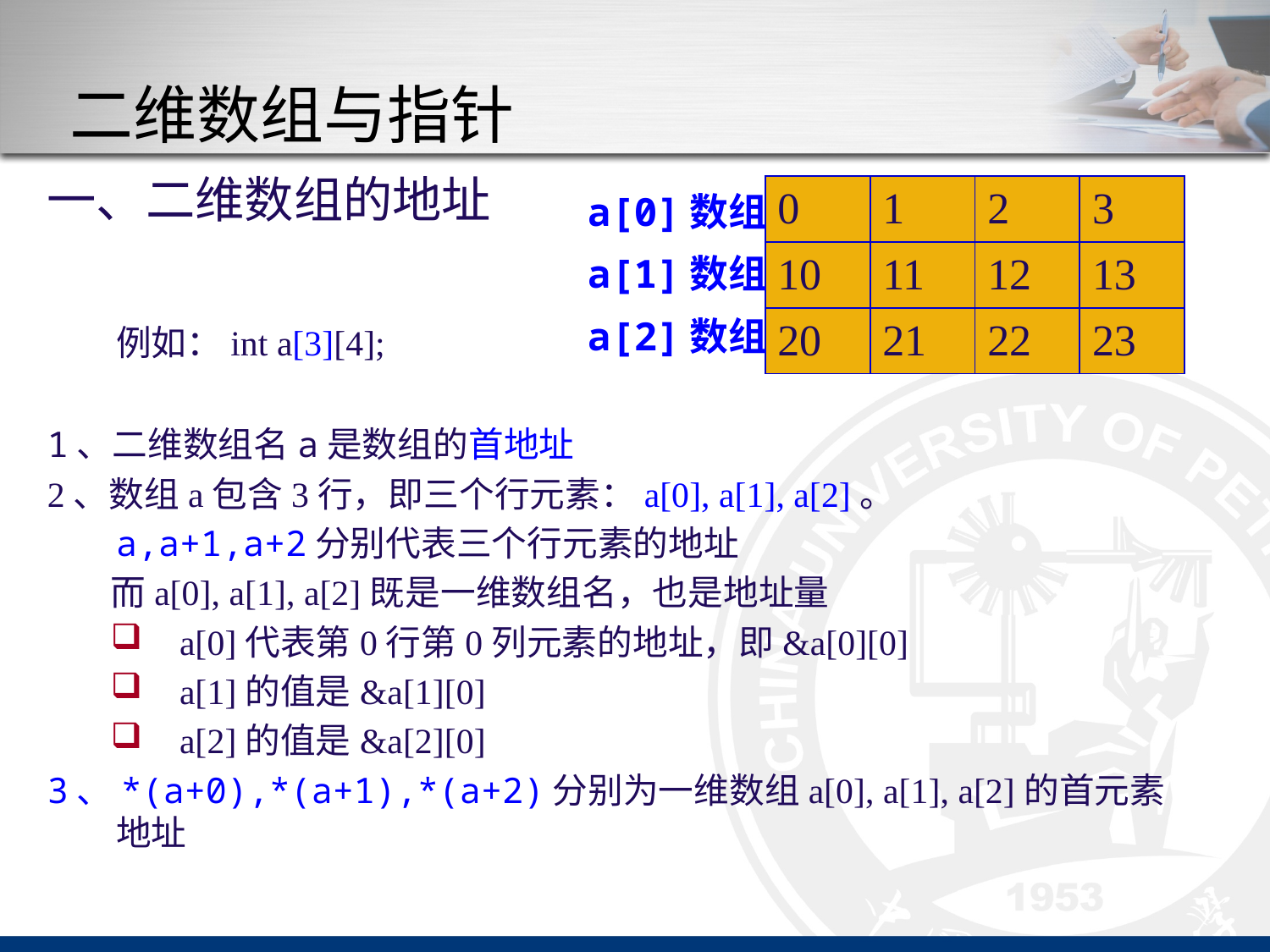

# 二维数组与指针
一、二维数组的地址

	例如：int a[3][4];

1、二维数组名a是数组的首地址
2、数组a包含3行，即三个行元素：a[0], a[1], a[2]。
	a,a+1,a+2分别代表三个行元素的地址
       而a[0], a[1], a[2]既是一维数组名，也是地址量
a[0]代表第0行第0列元素的地址，即&a[0][0]
a[1]的值是&a[1][0]
a[2]的值是&a[2][0]
3、*(a+0),*(a+1),*(a+2)分别为一维数组a[0], a[1], a[2]的首元素地址
| 0 | 1 | 2 | 3 |
| --- | --- | --- | --- |
| 10 | 11 | 12 | 13 |
| 20 | 21 | 22 | 23 |
a[0]数组
a[1]数组
a[2]数组